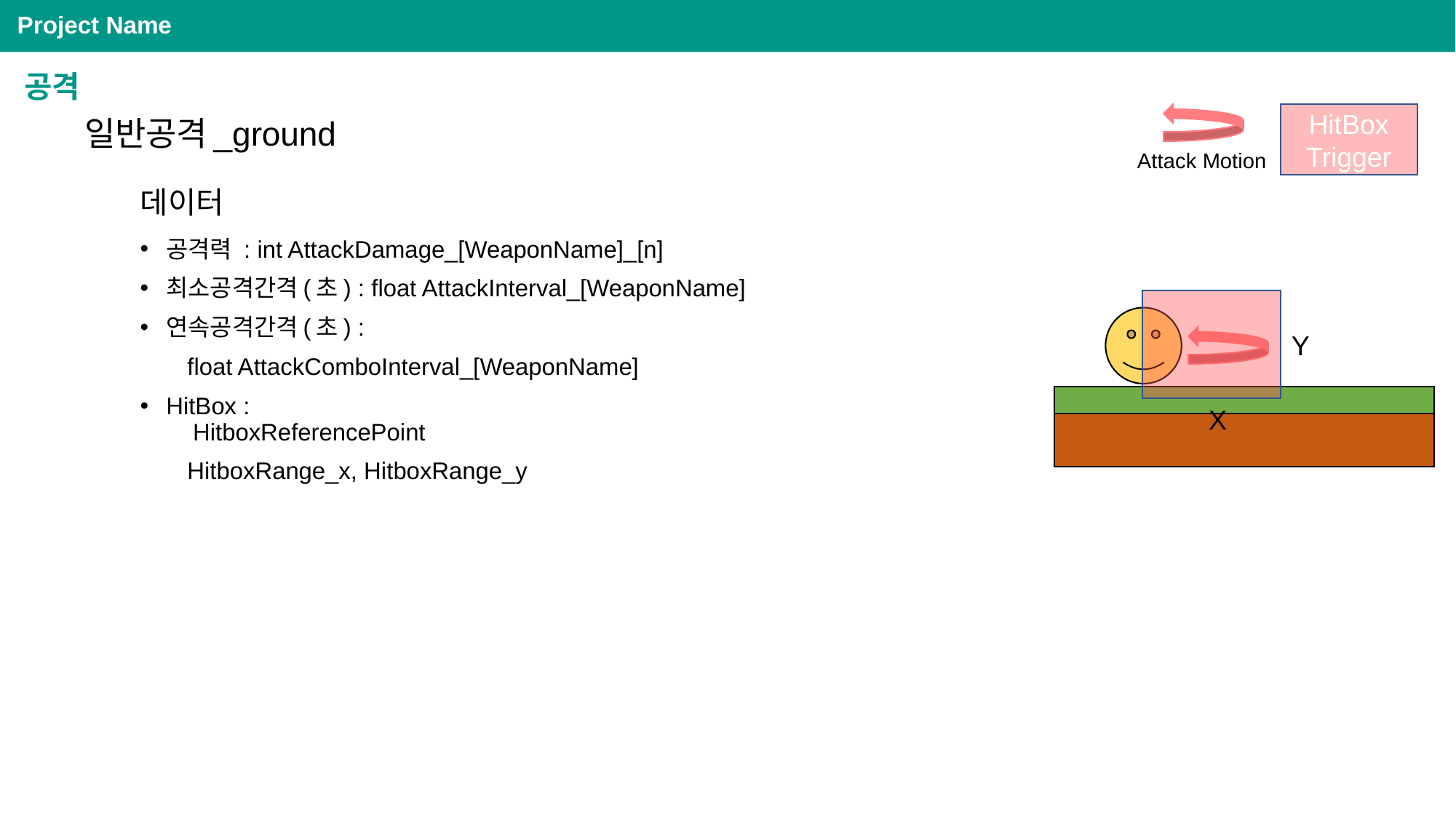

# 공격
HitBox
Trigger

Attack Motion
일반공격_ground
데이터
공격력 : int AttackDamage_[WeaponName]_[n]
최소공격간격(초) : float AttackInterval_[WeaponName]
연속공격간격(초) :
       float AttackComboInterval_[WeaponName]
HitBox :
    HitboxReferencePoint
       HitboxRange_x, HitboxRange_y

Y

X